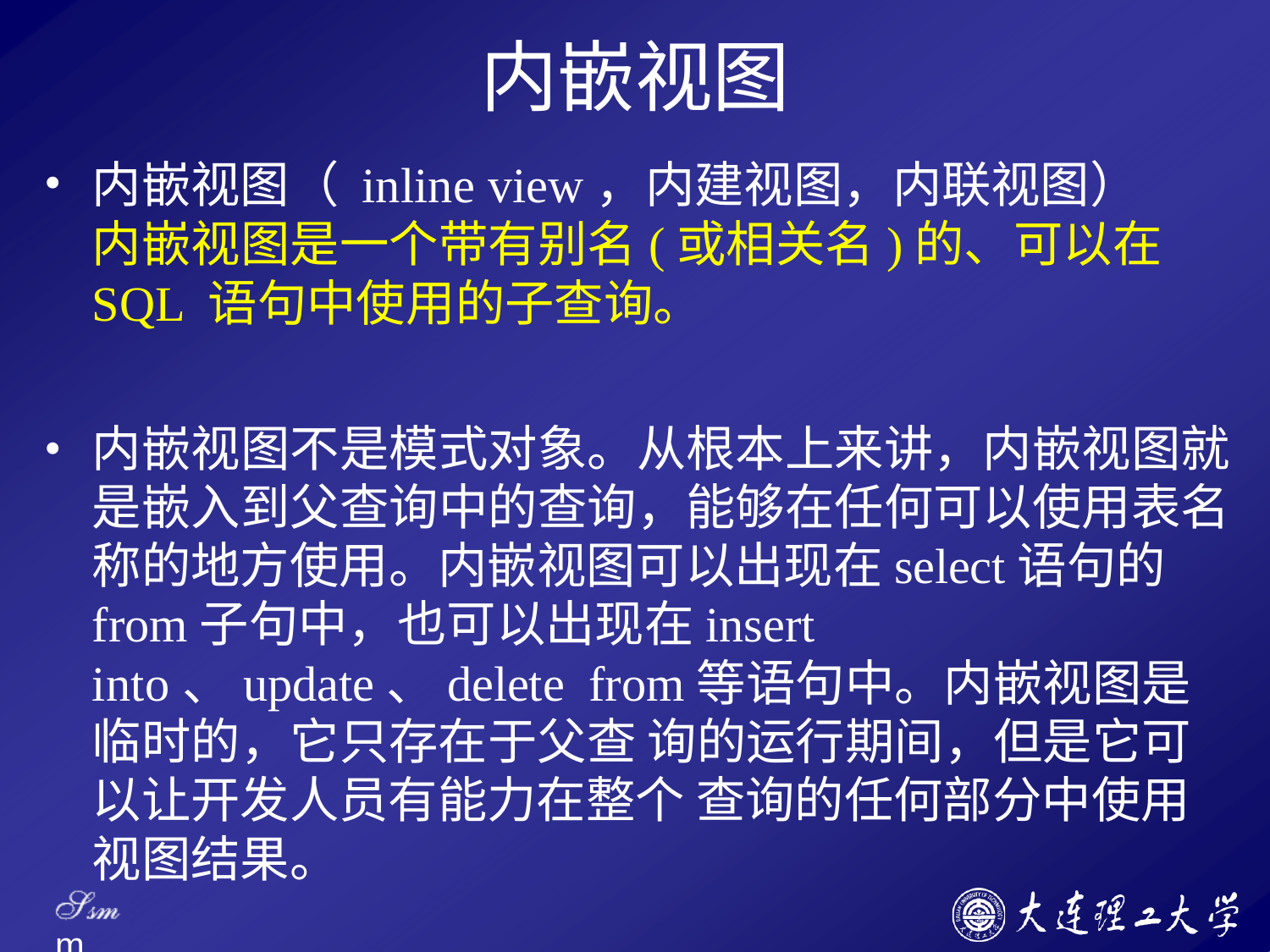

# 内嵌视图
内嵌视图（ inline view，内建视图，内联视图）
内嵌视图是一个带有别名(或相关名)的、可以在SQL 语句中使用的子查询。

内嵌视图不是模式对象。从根本上来讲，内嵌视图就 是嵌入到父查询中的查询，能够在任何可以使用表名 称的地方使用。内嵌视图可以出现在select语句的 from子句中，也可以出现在insert into、update、delete  from等语句中。内嵌视图是临时的，它只存在于父查 询的运行期间，但是它可以让开发人员有能力在整个 查询的任何部分中使用视图结果。

Ssm